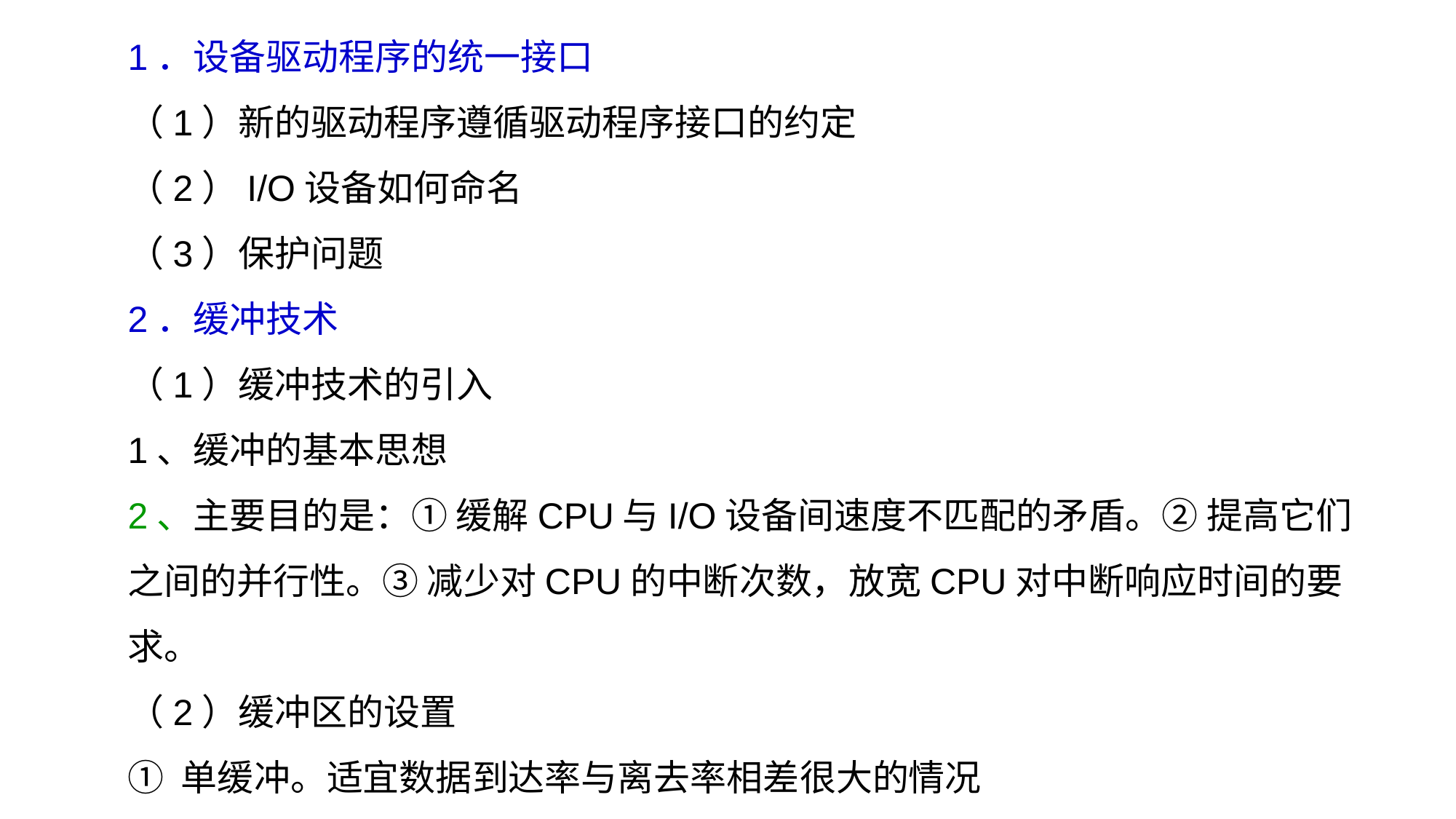

1．设备驱动程序的统一接口
（1）新的驱动程序遵循驱动程序接口的约定
（2）I/O设备如何命名
（3）保护问题
2．缓冲技术
（1）缓冲技术的引入
1、缓冲的基本思想
2、主要目的是：① 缓解CPU与I/O设备间速度不匹配的矛盾。② 提高它们之间的并行性。③ 减少对CPU的中断次数，放宽CPU对中断响应时间的要求。
（2）缓冲区的设置
① 单缓冲。适宜数据到达率与离去率相差很大的情况
② 双缓冲。适宜信息的输入和输出速率相同（或相差不大）的情况